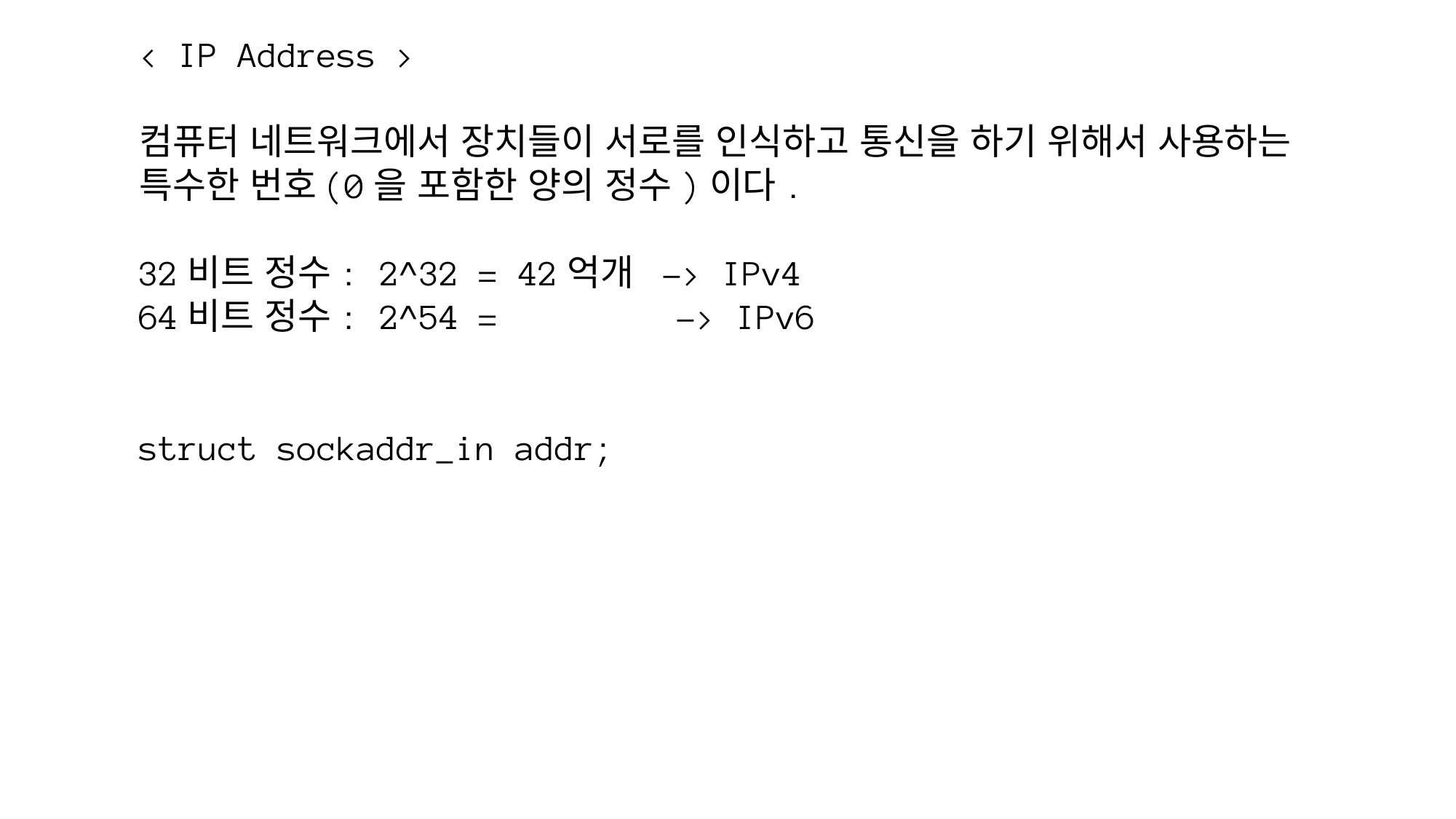

< IP Address >

컴퓨터 네트워크에서 장치들이 서로를 인식하고 통신을 하기 위해서 사용하는
특수한 번호(0을 포함한 양의 정수)이다.

32비트 정수: 2^32 = 42억개  -> IPv4
64비트 정수: 2^54 =         -> IPv6

struct sockaddr_in addr;